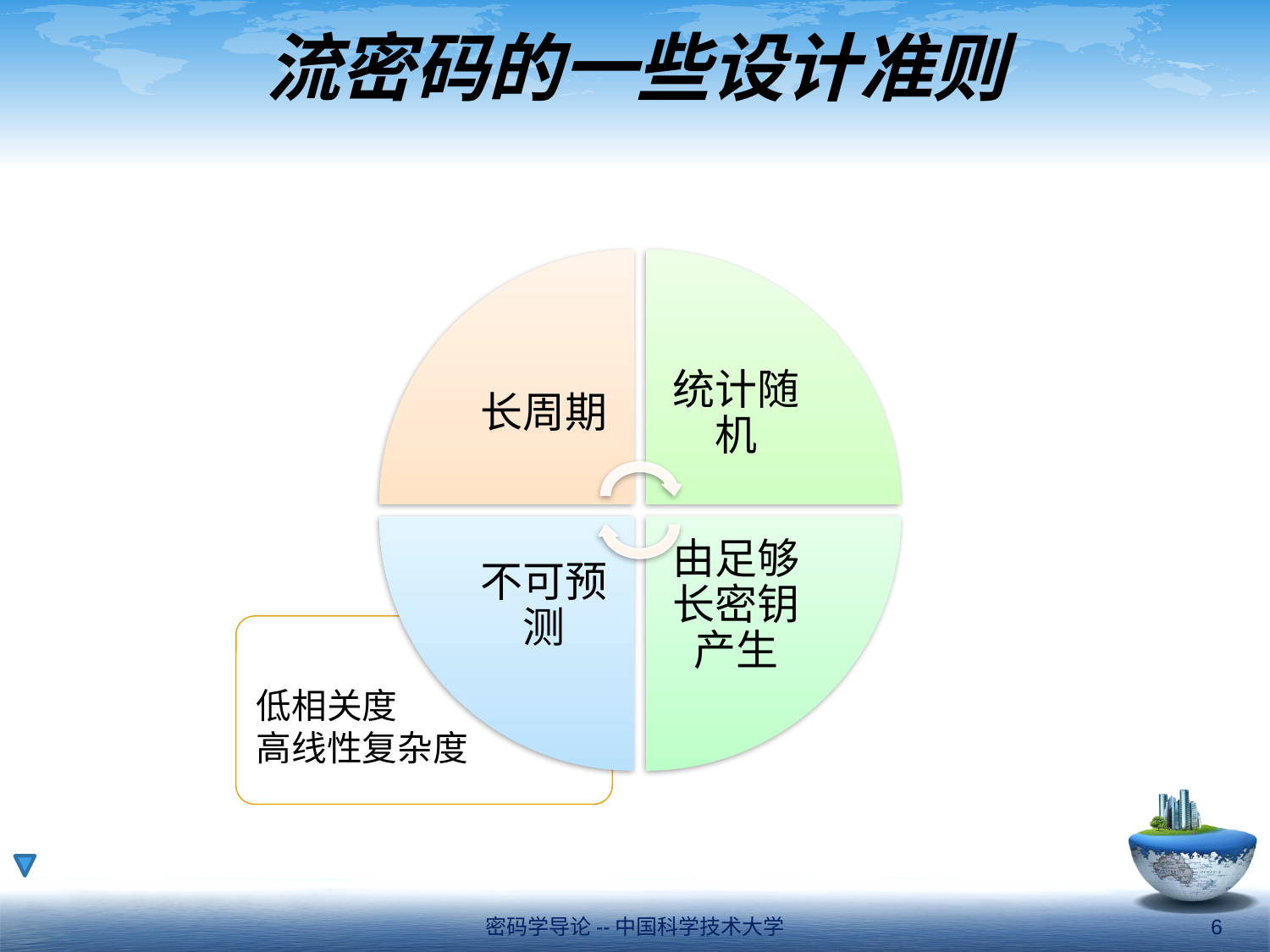

# 流密码的一些设计准则
低相关度
高线性复杂度
长周期
统计随机
由足够长密钥产生
不可预测

密码学导论--中国科学技术大学
6